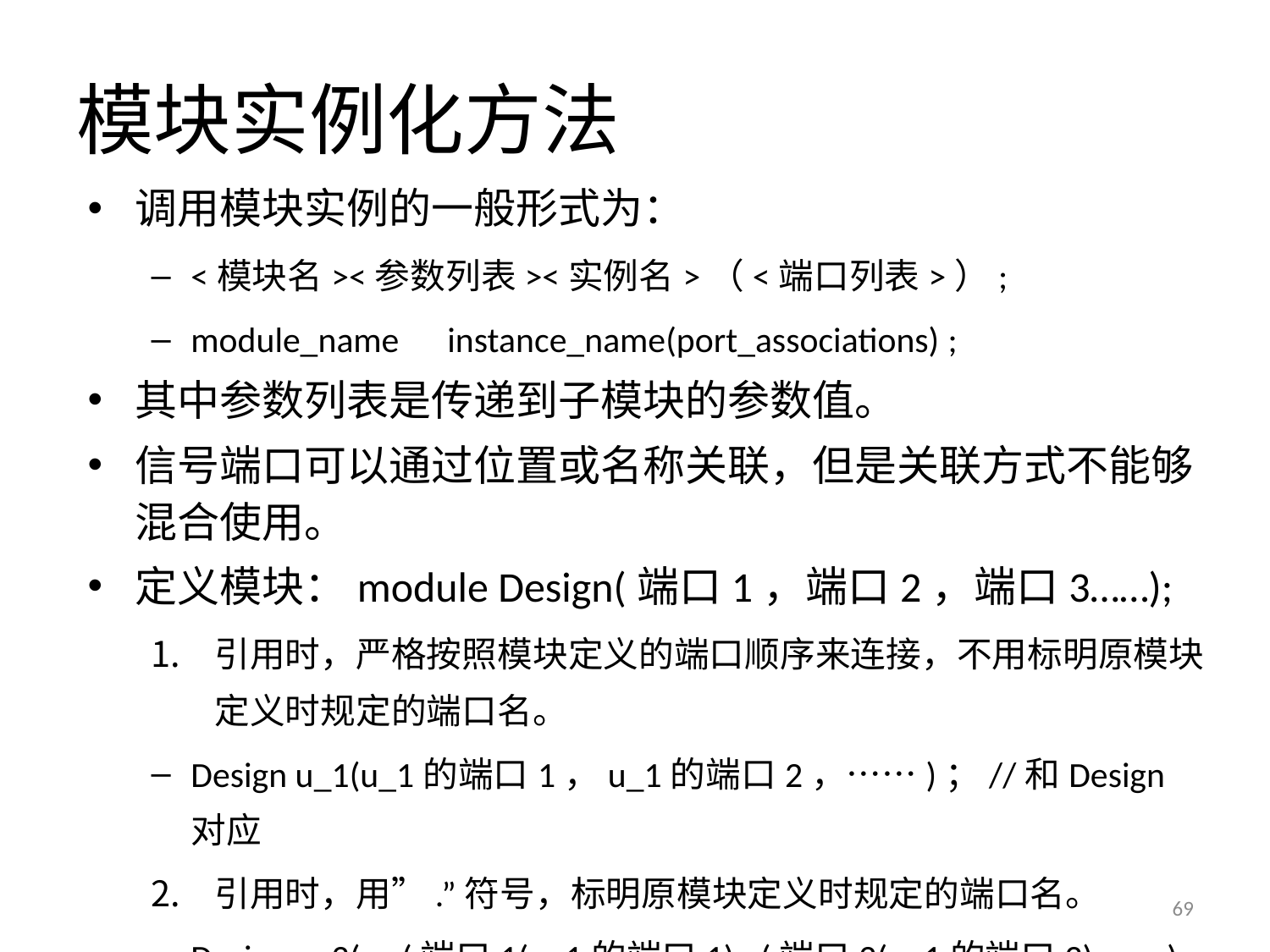

# 模块实例化方法
调用模块实例的一般形式为：
<模块名><参数列表><实例名>（<端口列表>）;
module_name      instance_name(port_associations) ;
其中参数列表是传递到子模块的参数值。
信号端口可以通过位置或名称关联，但是关联方式不能够混合使用。
定义模块：module Design(端口1，端口2，端口3……);
引用时，严格按照模块定义的端口顺序来连接，不用标明原模块定义时规定的端口名。
Design u_1(u_1的端口1，u_1的端口2，……)；//和Design对应
引用时，用”.”符号，标明原模块定义时规定的端口名。
Design u_2(    .(端口1(u_1的端口1), .(端口2(u_1的端口2),……  );
69